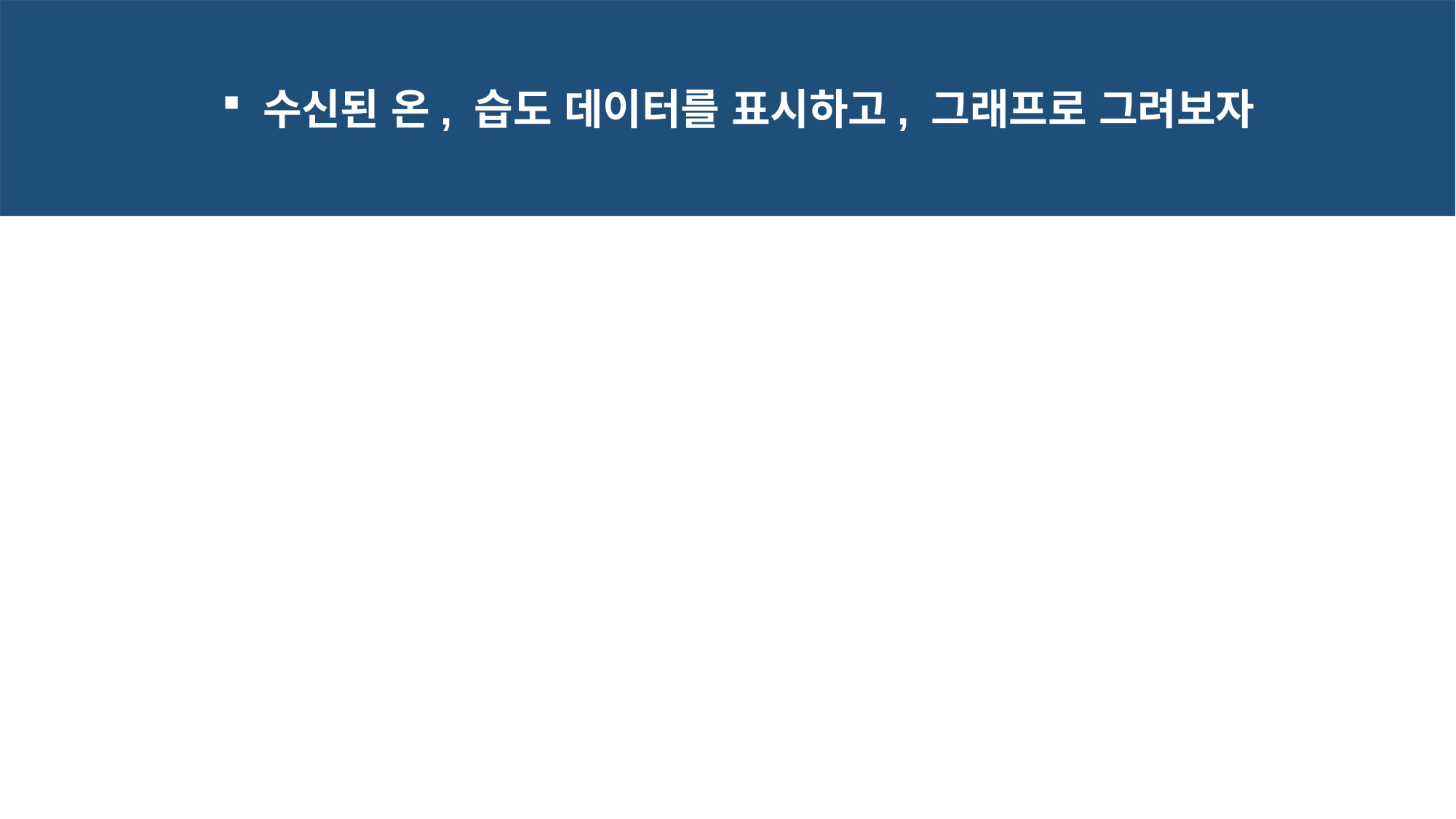

수신된 온, 습도 데이터를 표시하고, 그래프로 그려보자